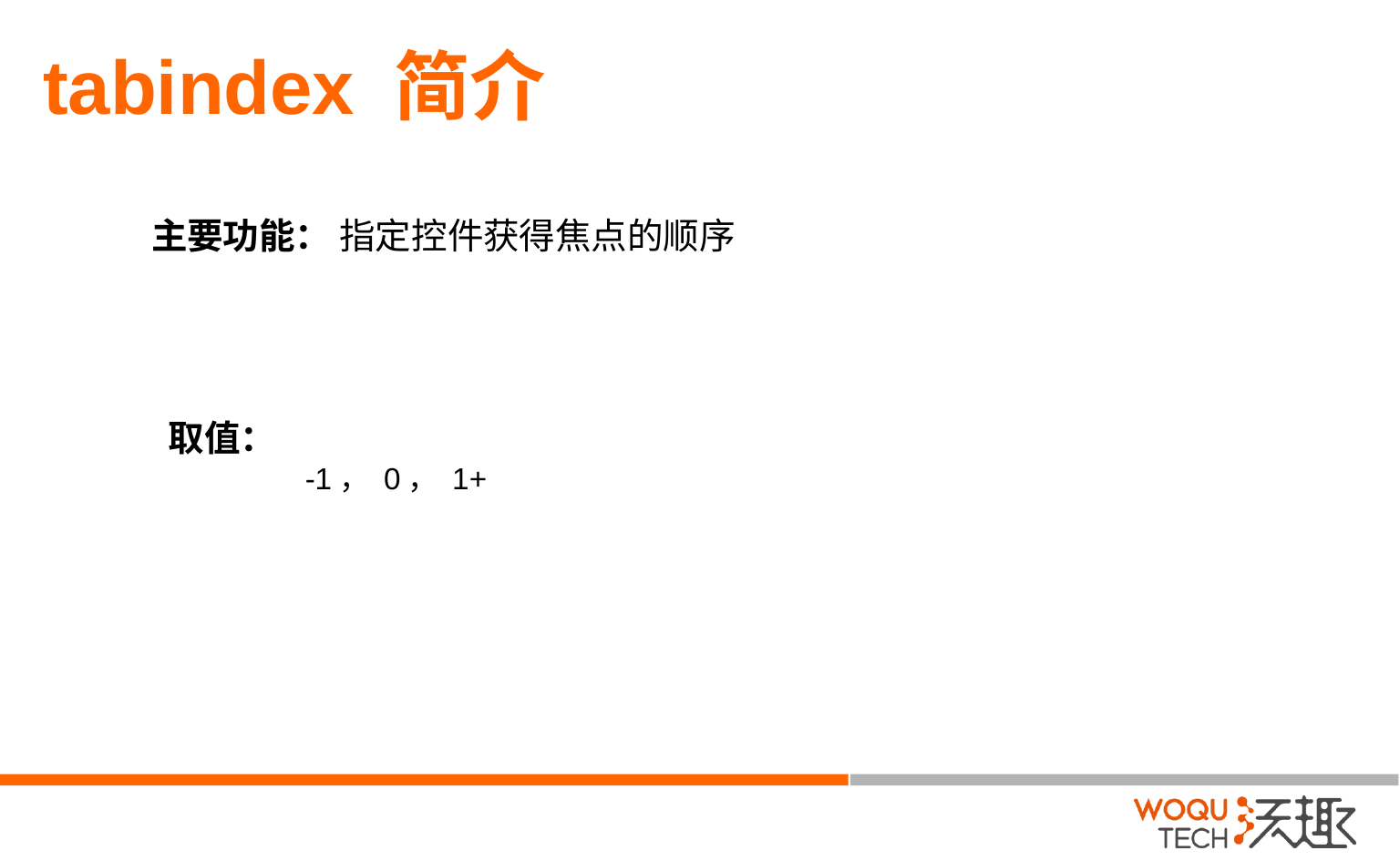

tabindex 简介
主要功能： 指定控件获得焦点的顺序
取值：
	-1， 0， 1+